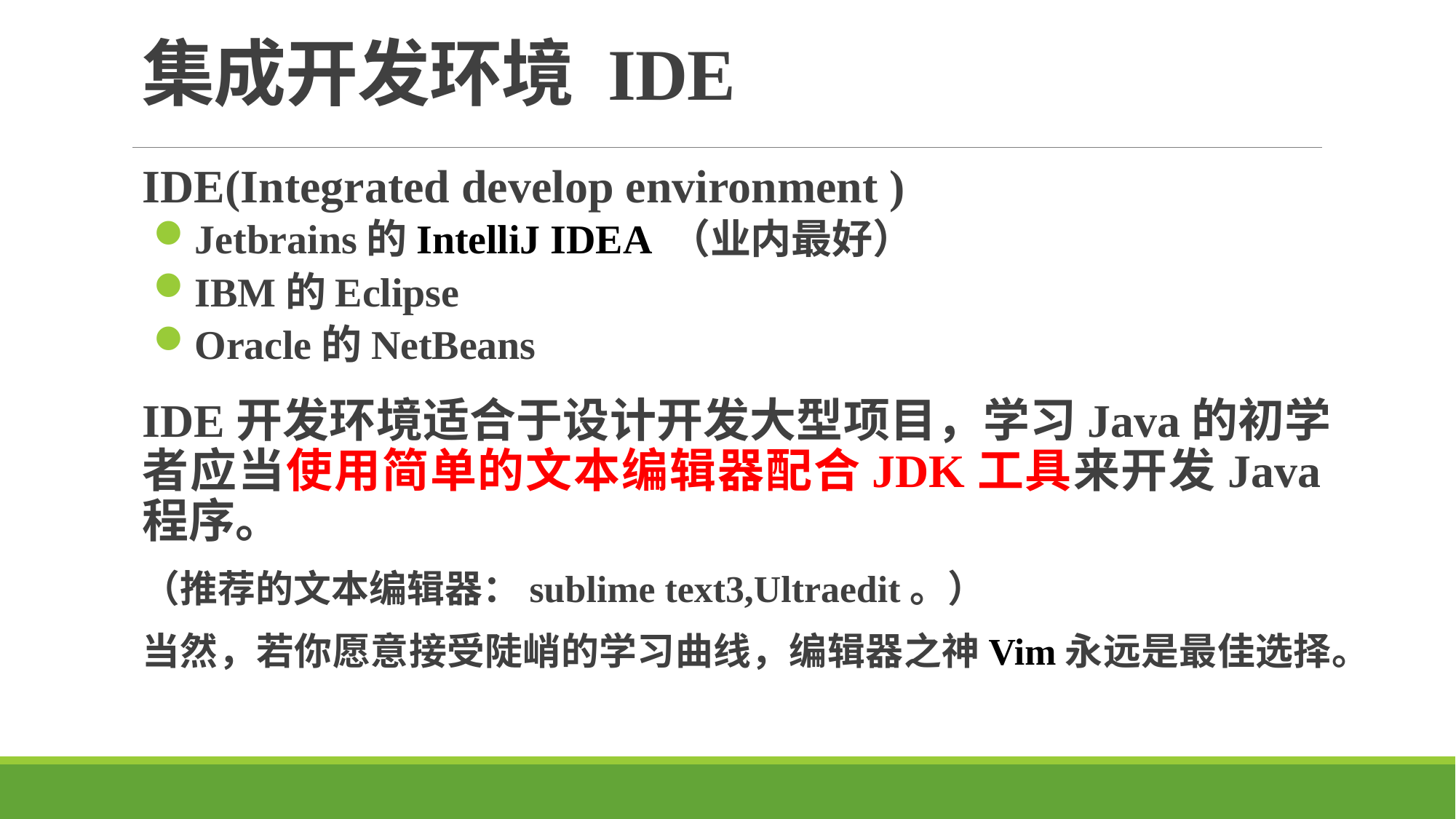

# 集成开发环境 IDE
IDE(Integrated develop environment )
Jetbrains的IntelliJ IDEA （业内最好）
IBM的Eclipse
Oracle的NetBeans
IDE开发环境适合于设计开发大型项目，学习Java的初学者应当使用简单的文本编辑器配合JDK工具来开发Java程序。
（推荐的文本编辑器：sublime text3,Ultraedit。）
当然，若你愿意接受陡峭的学习曲线，编辑器之神Vim永远是最佳选择。